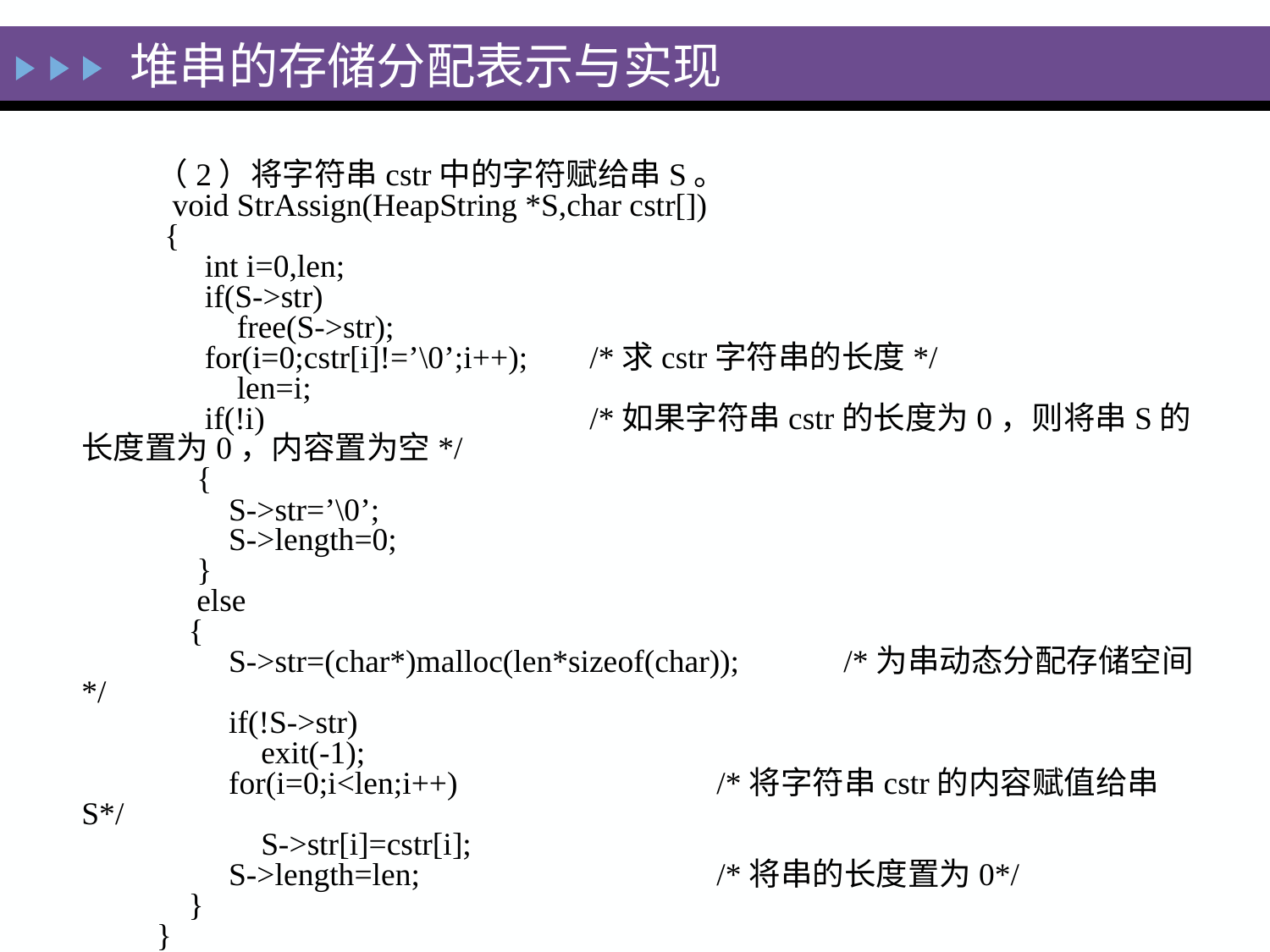

# 堆串的存储分配表示与实现
（2）将字符串cstr中的字符赋给串S。
  void StrAssign(HeapString *S,char cstr[])
 {
      int i=0,len;
      if(S->str)
          free(S->str);
      for(i=0;cstr[i]!=’\0’;i++);	/*求cstr字符串的长度*/
          len=i;
      if(!i)			/*如果字符串cstr的长度为0，则将串S的长度置为0，内容置为空*/
     {
         S->str=’\0’;
         S->length=0;
     }
     else
    {
         S->str=(char*)malloc(len*sizeof(char)); 	/*为串动态分配存储空间*/
         if(!S->str)
             exit(-1);
         for(i=0;i<len;i++)			/*将字符串cstr的内容赋值给串S*/
             S->str[i]=cstr[i];
         S->length=len; 			/*将串的长度置为0*/
    }
}